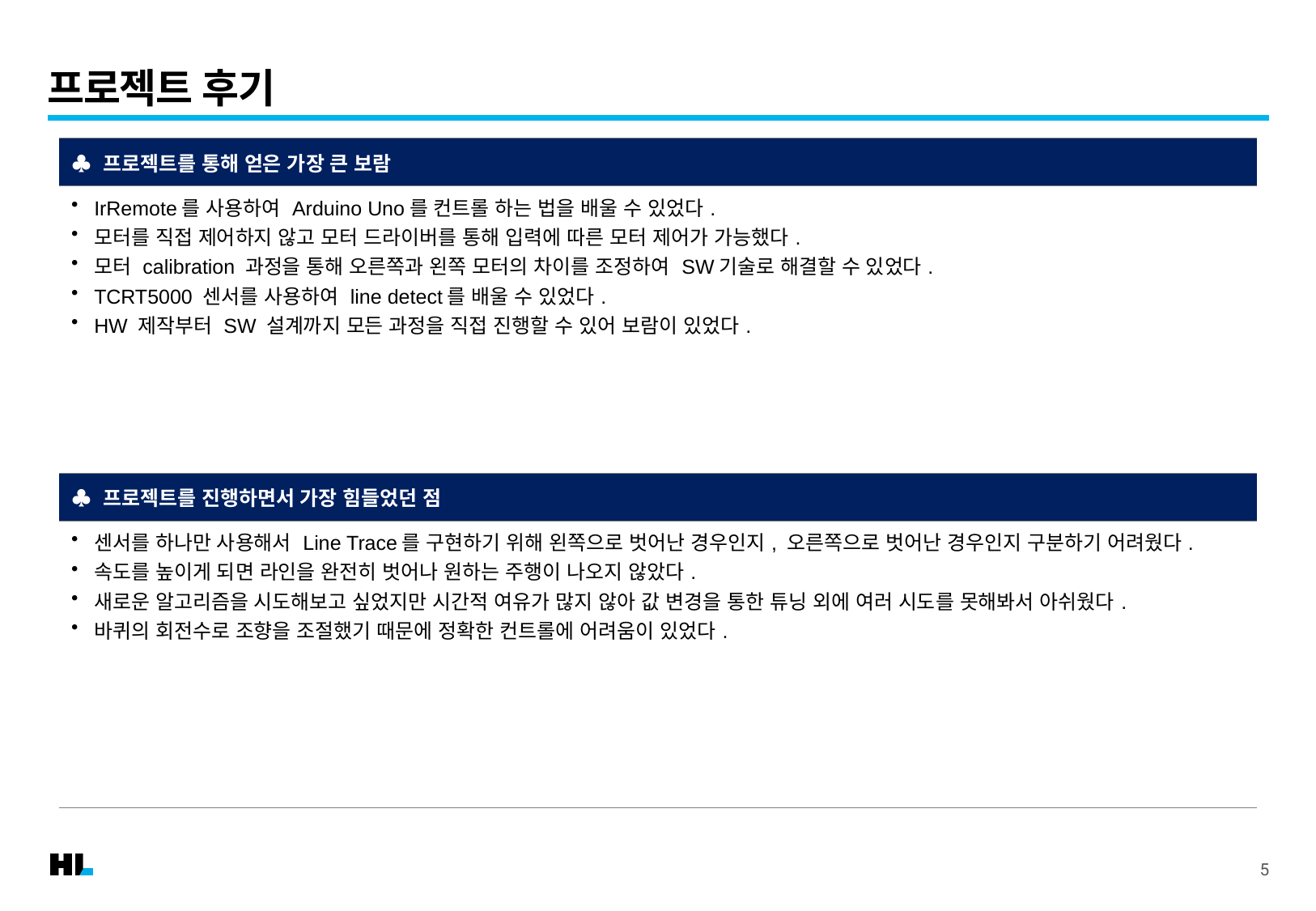

# 프로젝트 후기
| ♣ 프로젝트를 통해 얻은 가장 큰 보람 |
| --- |
| IrRemote를 사용하여 Arduino Uno를 컨트롤 하는 법을 배울 수 있었다. 모터를 직접 제어하지 않고 모터 드라이버를 통해 입력에 따른 모터 제어가 가능했다. 모터 calibration 과정을 통해 오른쪽과 왼쪽 모터의 차이를 조정하여 SW기술로 해결할 수 있었다. TCRT5000 센서를 사용하여 line detect를 배울 수 있었다. HW 제작부터 SW 설계까지 모든 과정을 직접 진행할 수 있어 보람이 있었다. |
| ♣ 프로젝트를 진행하면서 가장 힘들었던 점 |
| 센서를 하나만 사용해서 Line Trace를 구현하기 위해 왼쪽으로 벗어난 경우인지, 오른쪽으로 벗어난 경우인지 구분하기 어려웠다. 속도를 높이게 되면 라인을 완전히 벗어나 원하는 주행이 나오지 않았다. 새로운 알고리즘을 시도해보고 싶었지만 시간적 여유가 많지 않아 값 변경을 통한 튜닝 외에 여러 시도를 못해봐서 아쉬웠다. 바퀴의 회전수로 조향을 조절했기 때문에 정확한 컨트롤에 어려움이 있었다. |
5